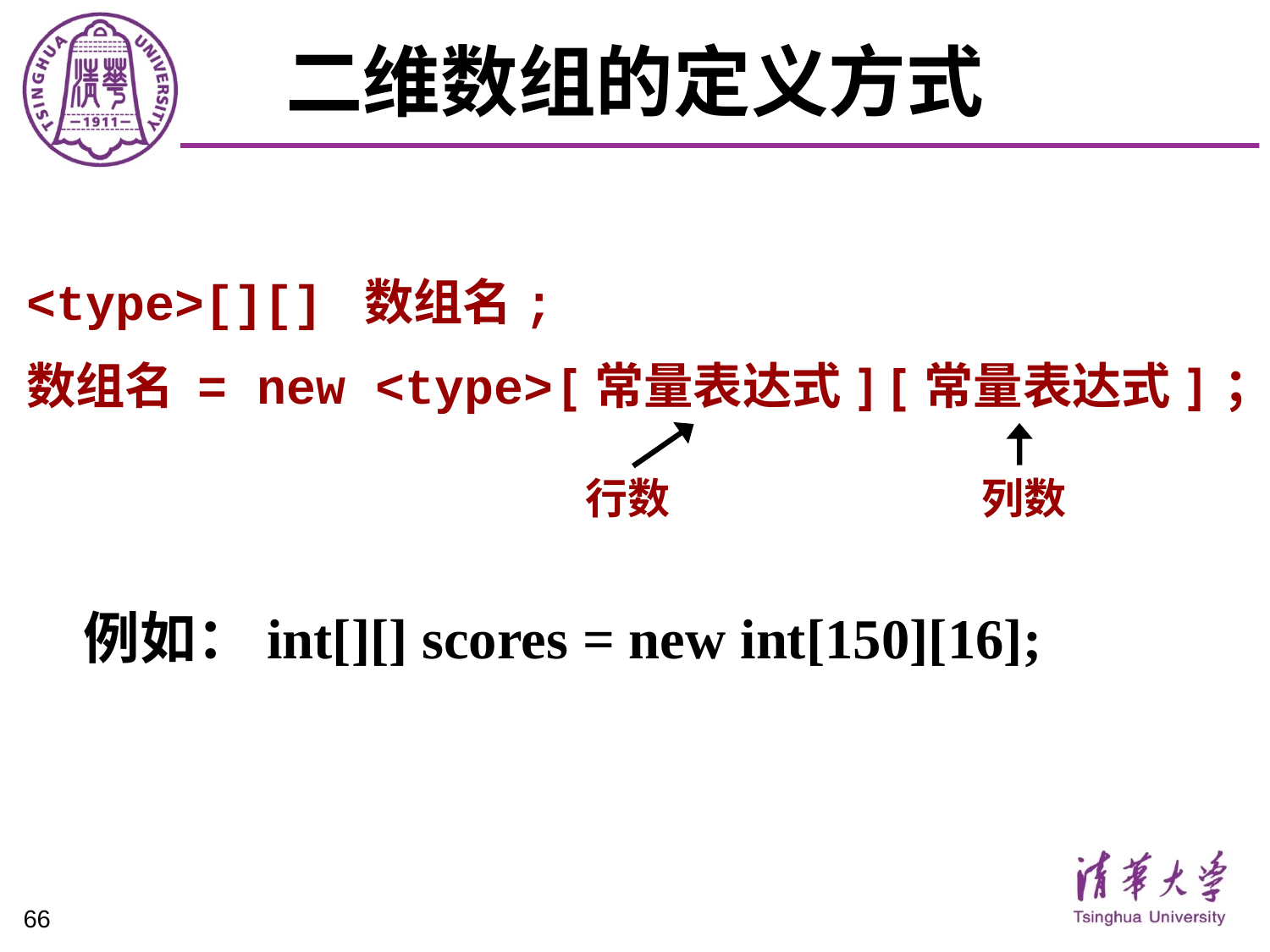

# 二维数组的定义方式
<type>[][] 数组名;
数组名 = new <type>[常量表达式][常量表达式]；

行数
列数
例如：int[][] scores = new int[150][16];
66